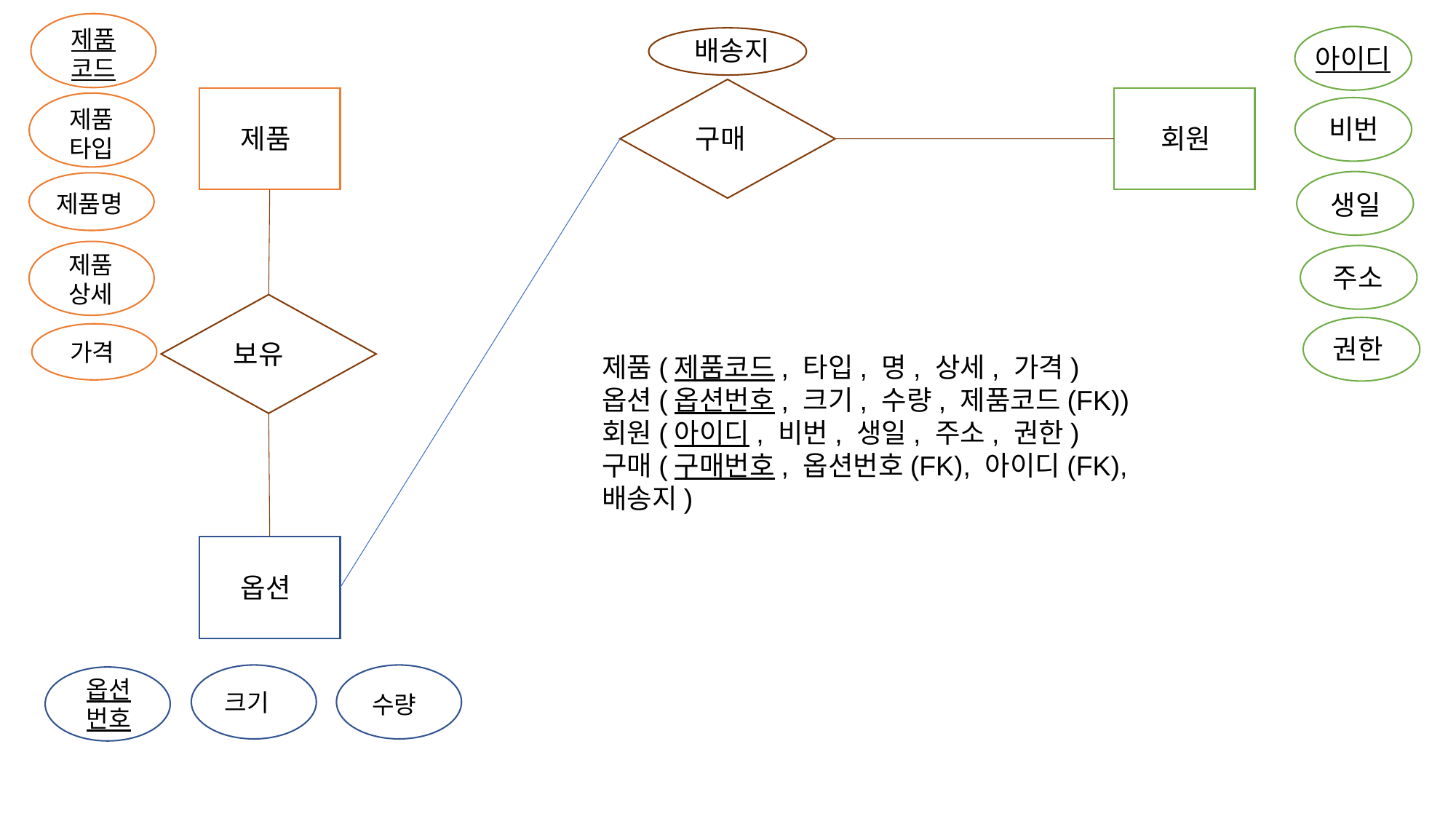

제품코드

제품타입

제품명

제품
상세

가격

배송지
아이디

제품
구매
회원

보유

옵션

비번

생일

주소

권한
제품(제품코드, 타입, 명, 상세, 가격)
옵션(옵션번호, 크기, 수량, 제품코드(FK))
회원(아이디, 비번, 생일, 주소, 권한)
구매(구매번호, 옵션번호(FK), 아이디(FK), 배송지)

옵션번호
크기
수량